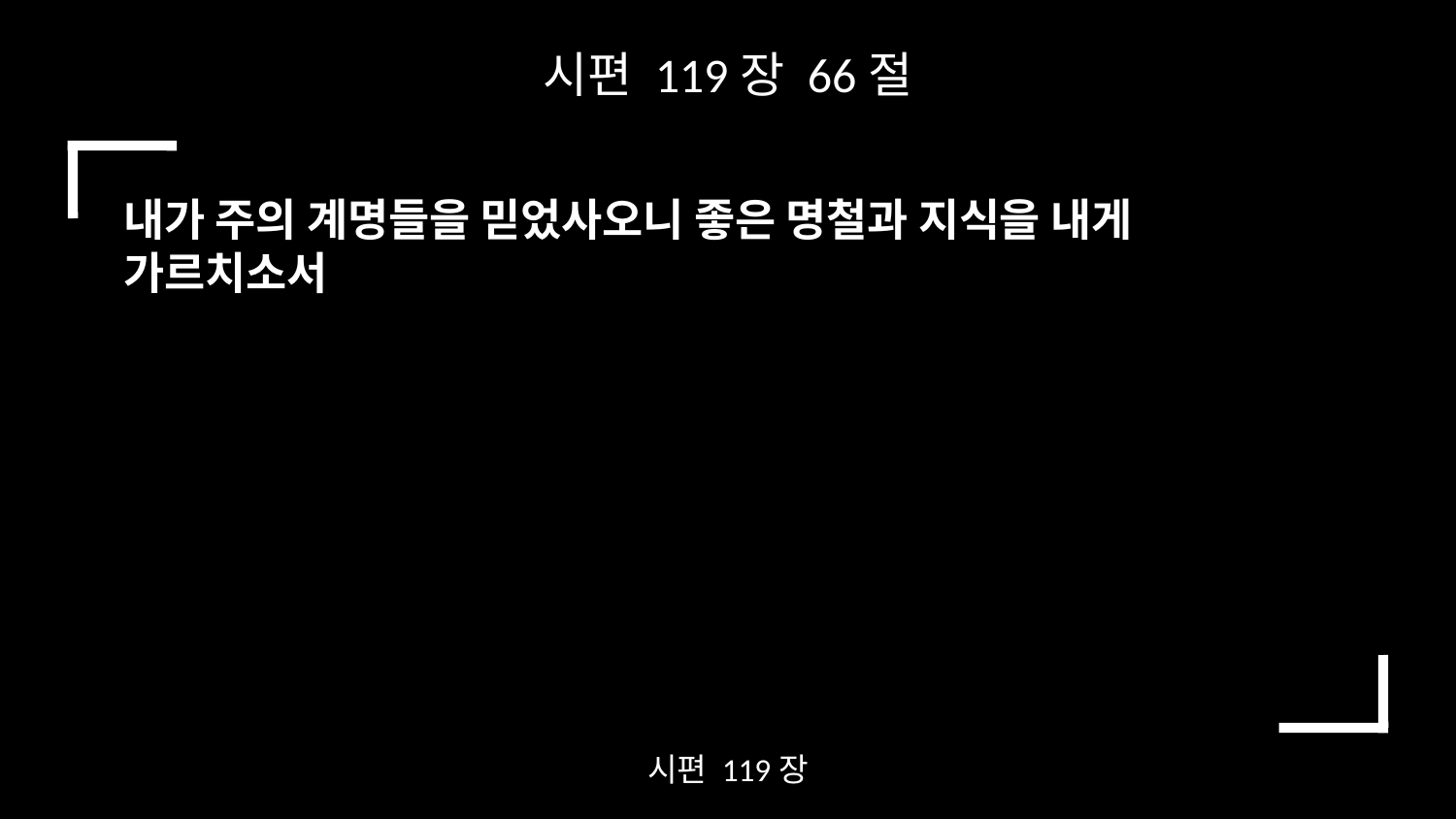

시편 119장 66절

내가 주의 계명들을 믿었사오니 좋은 명철과 지식을 내게 가르치소서

시편 119장